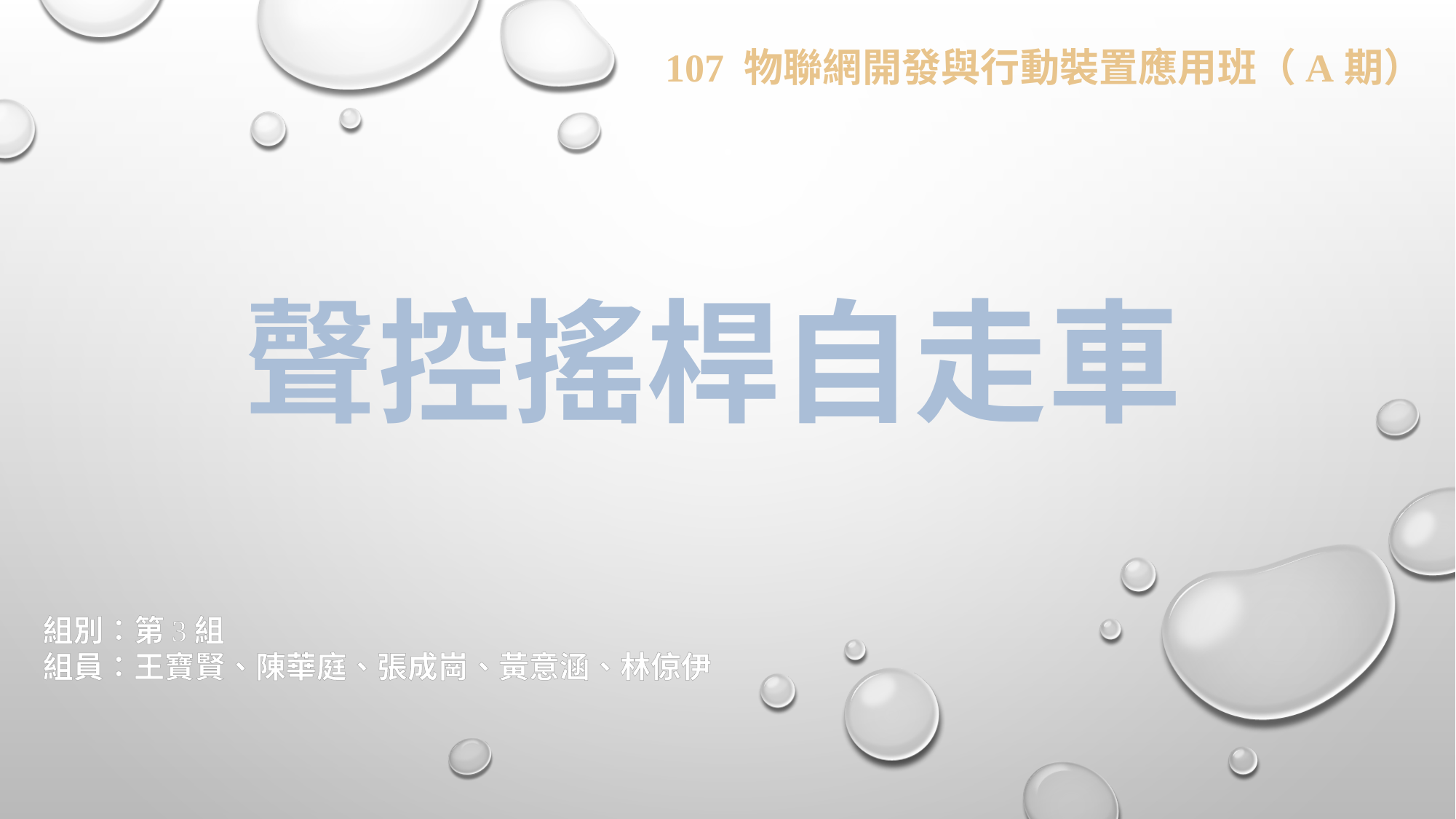

107 物聯網開發與行動裝置應用班（A期）
聲控搖桿自走車
組別：第3組
組員：王寶賢、陳華庭、張成崗、黃意涵、林倞伊